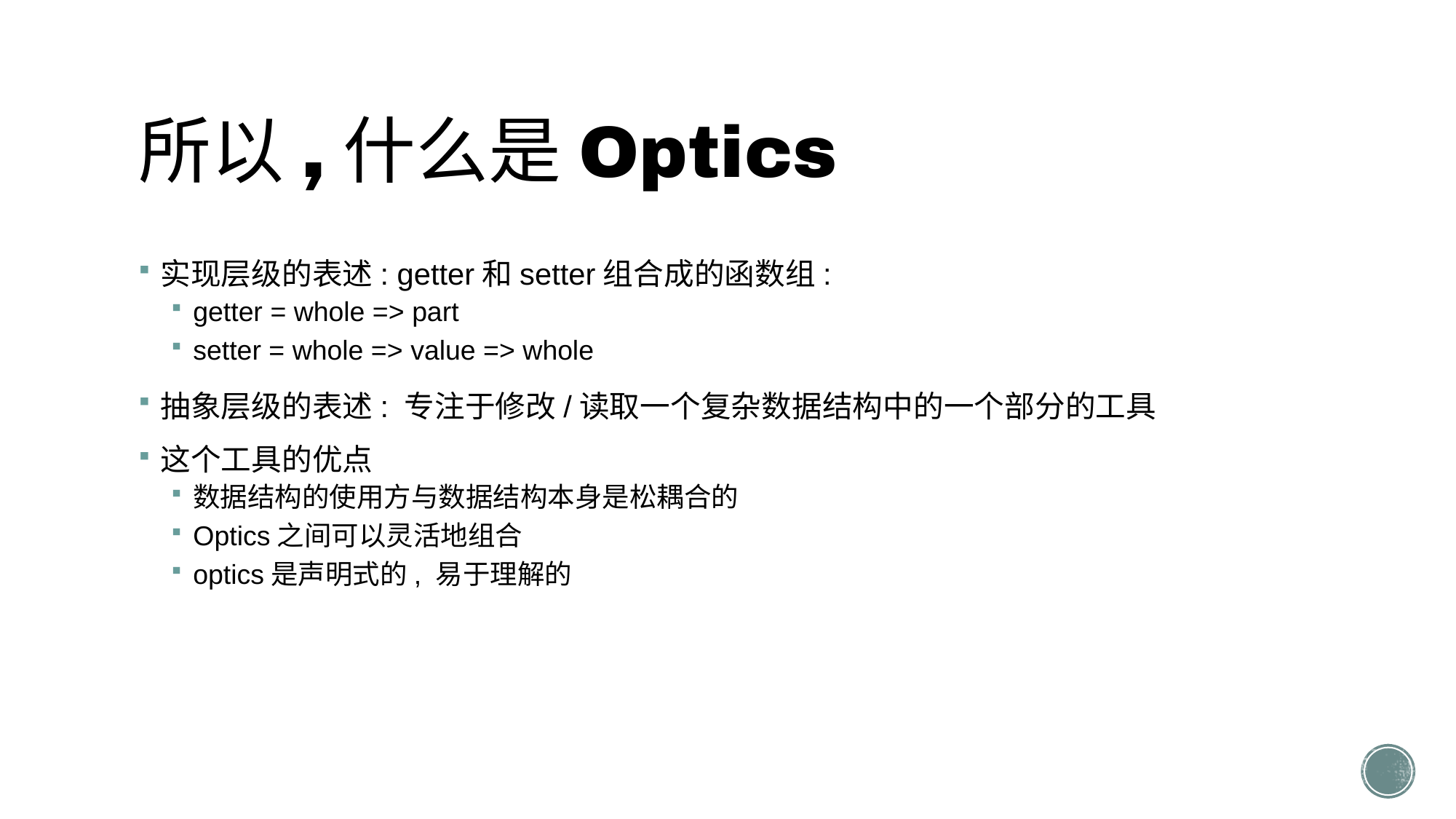

# 所以,什么是Optics
实现层级的表述: getter和setter组合成的函数组:
getter = whole => part
setter = whole => value => whole
抽象层级的表述: 专注于修改/读取一个复杂数据结构中的一个部分的工具
这个工具的优点
数据结构的使用方与数据结构本身是松耦合的
Optics之间可以灵活地组合
optics是声明式的, 易于理解的